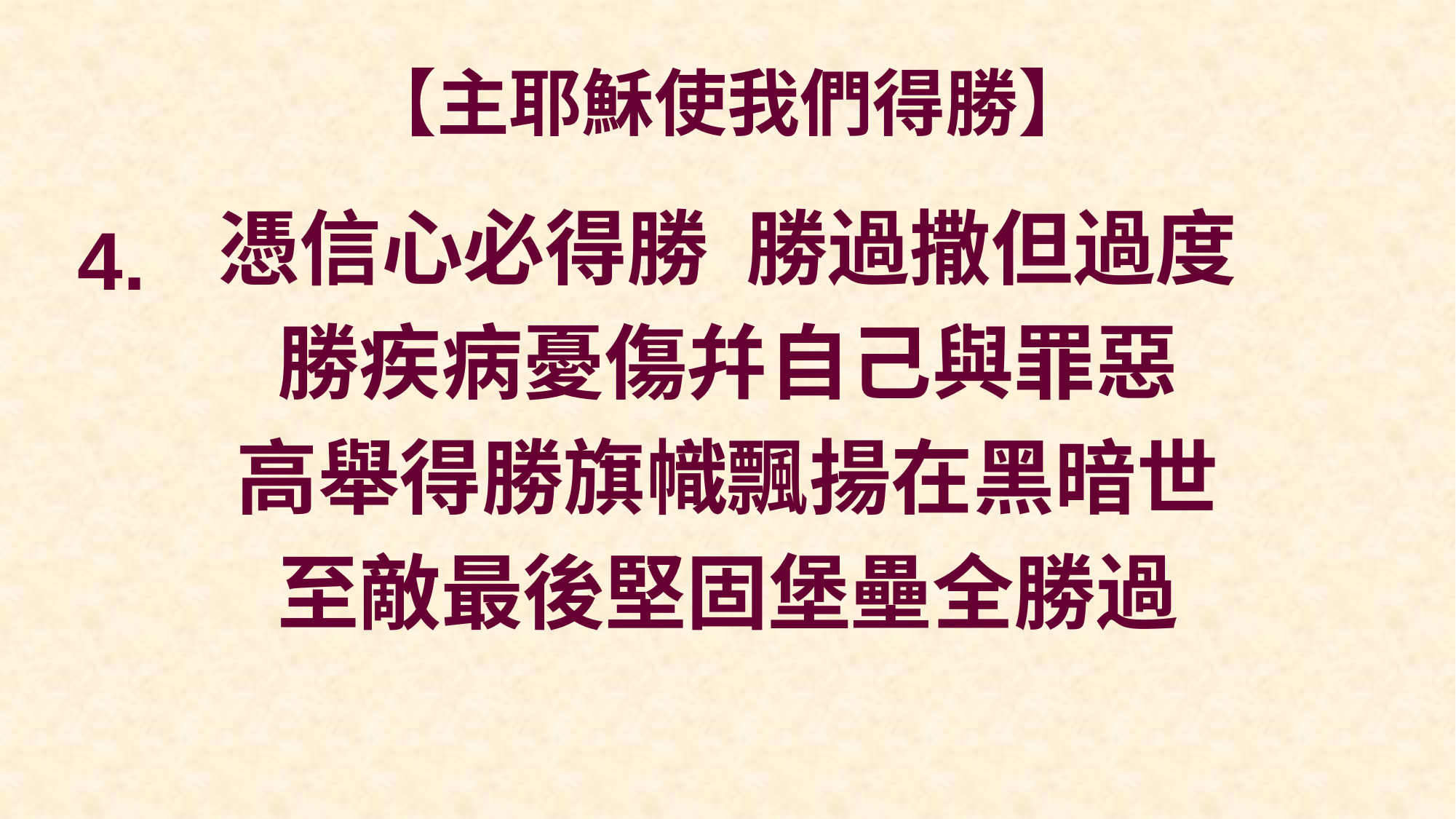

# 【主耶穌使我們得勝】
憑信心必得勝  勝過撒但過度
勝疾病憂傷幷自己與罪惡
高舉得勝旗幟飄揚在黑暗世
至敵最後堅固堡壘全勝過
4.